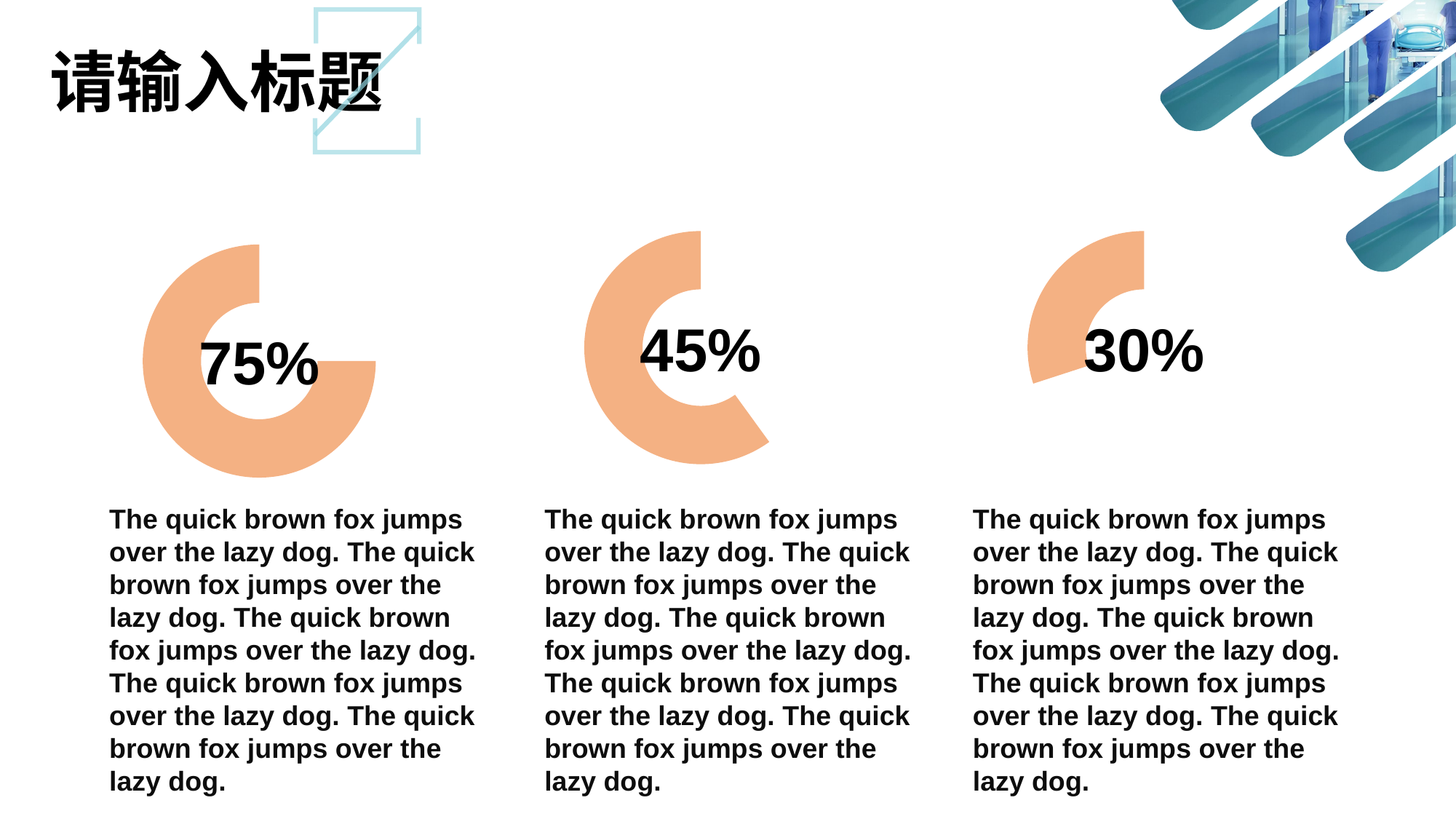

请输入标题

### Chart

| Category | 销售额 |
|---|---|
| 第一季度 | 50.0 |
| 第二季度 | 75.0 |

### Chart

| Category | 销售额 |
|---|---|
| 第一季度 | 70.0 |
| 第二季度 | 30.0 |

### Chart

| Category | 销售额 |
|---|---|
| 第一季度 | 25.0 |
| 第二季度 | 75.0 |
45%
30%
75%
The quick brown fox jumps over the lazy dog. The quick brown fox jumps over the lazy dog. The quick brown fox jumps over the lazy dog. The quick brown fox jumps over the lazy dog. The quick brown fox jumps over the lazy dog.
The quick brown fox jumps over the lazy dog. The quick brown fox jumps over the lazy dog. The quick brown fox jumps over the lazy dog. The quick brown fox jumps over the lazy dog. The quick brown fox jumps over the lazy dog.
The quick brown fox jumps over the lazy dog. The quick brown fox jumps over the lazy dog. The quick brown fox jumps over the lazy dog. The quick brown fox jumps over the lazy dog. The quick brown fox jumps over the lazy dog.